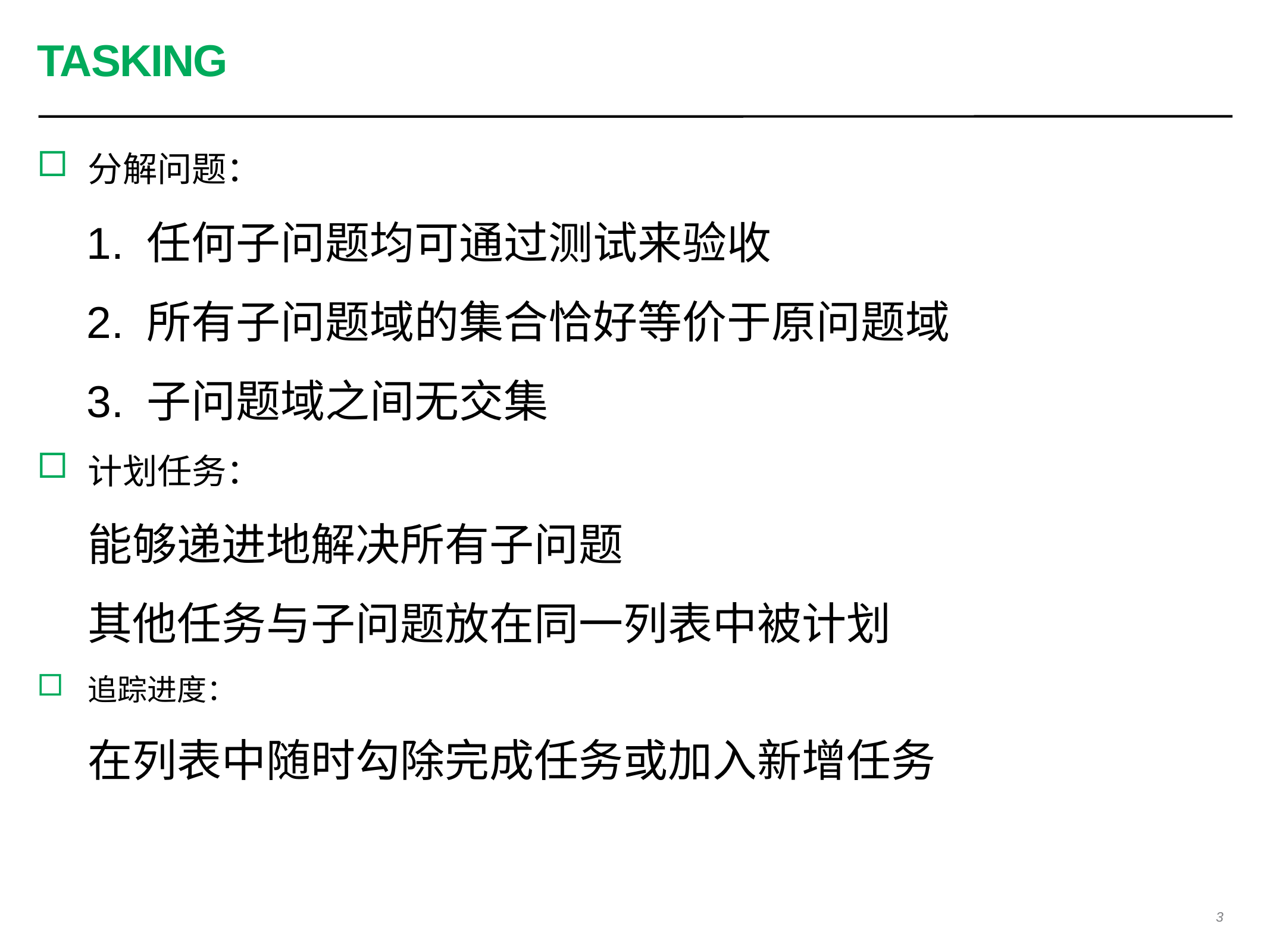

# Tasking
分解问题：
    1. 任何子问题均可通过测试来验收
    2. 所有子问题域的集合恰好等价于原问题域
    3. 子问题域之间无交集
计划任务：
    能够递进地解决所有子问题
    其他任务与子问题放在同一列表中被计划
追踪进度：
    在列表中随时勾除完成任务或加入新增任务

3